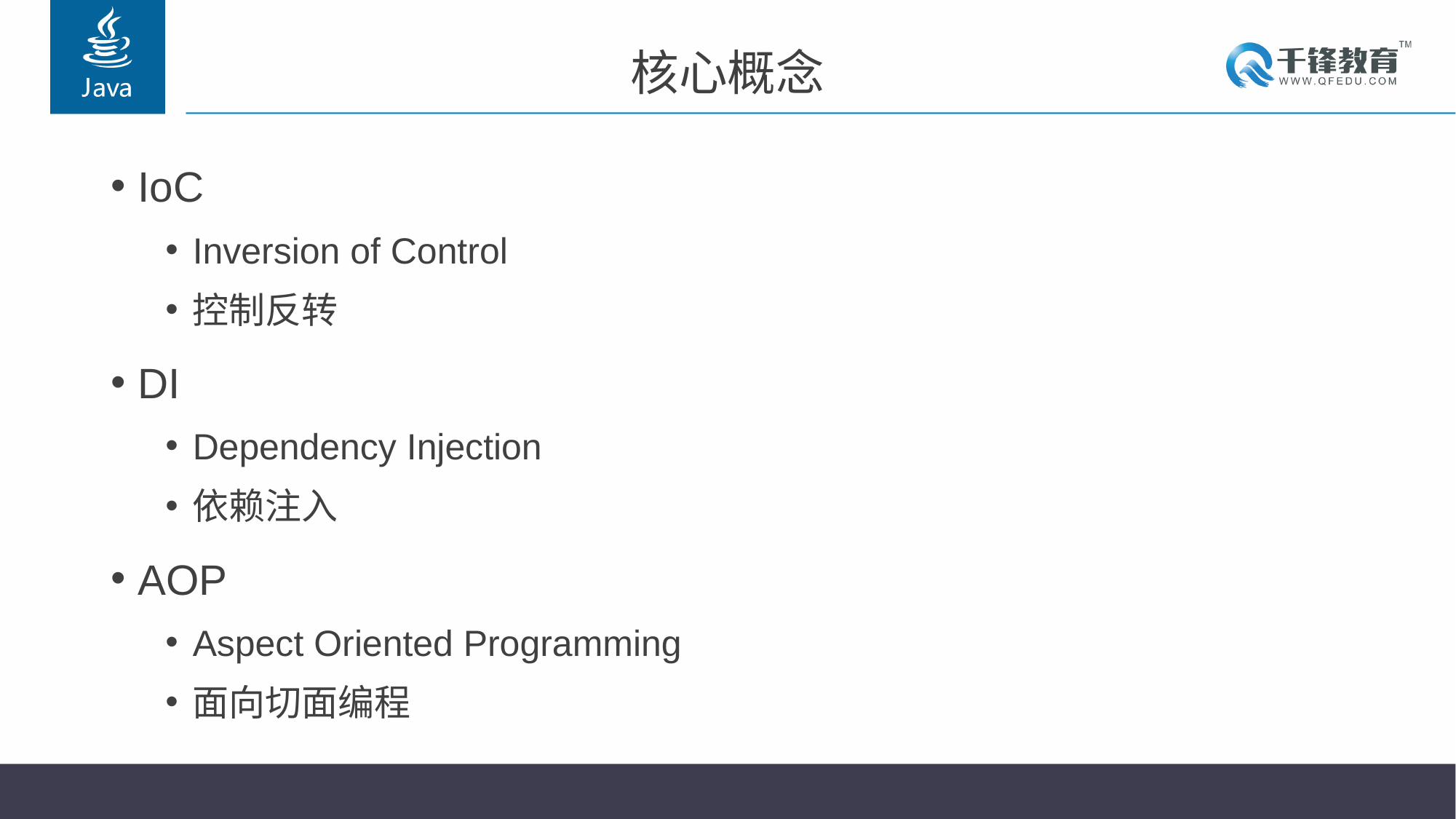

# 核心概念
IoC
Inversion of Control
控制反转
DI
Dependency Injection
依赖注入
AOP
Aspect Oriented Programming
面向切面编程